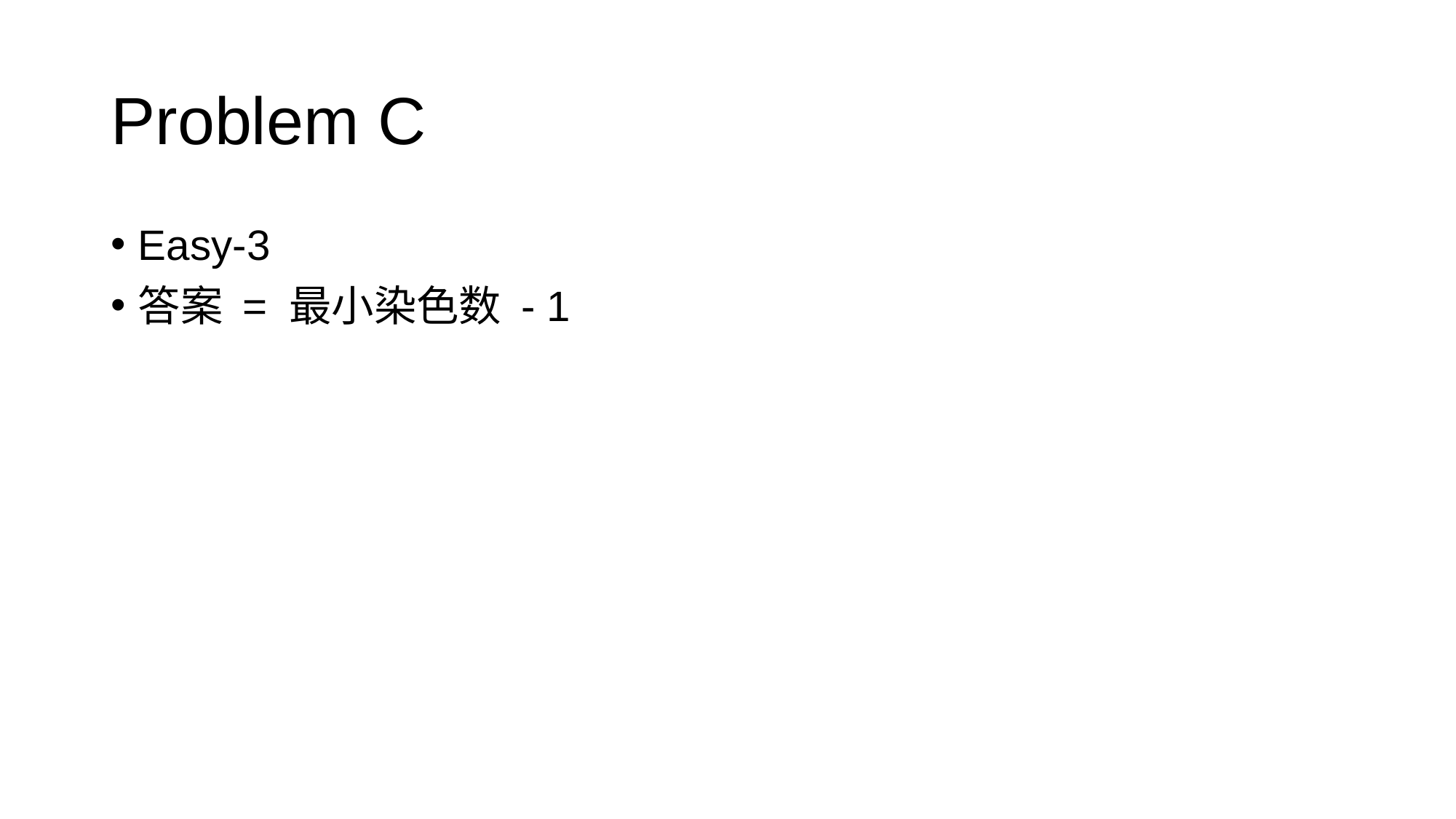

# Problem C
Easy-3
答案 = 最小染色数 - 1